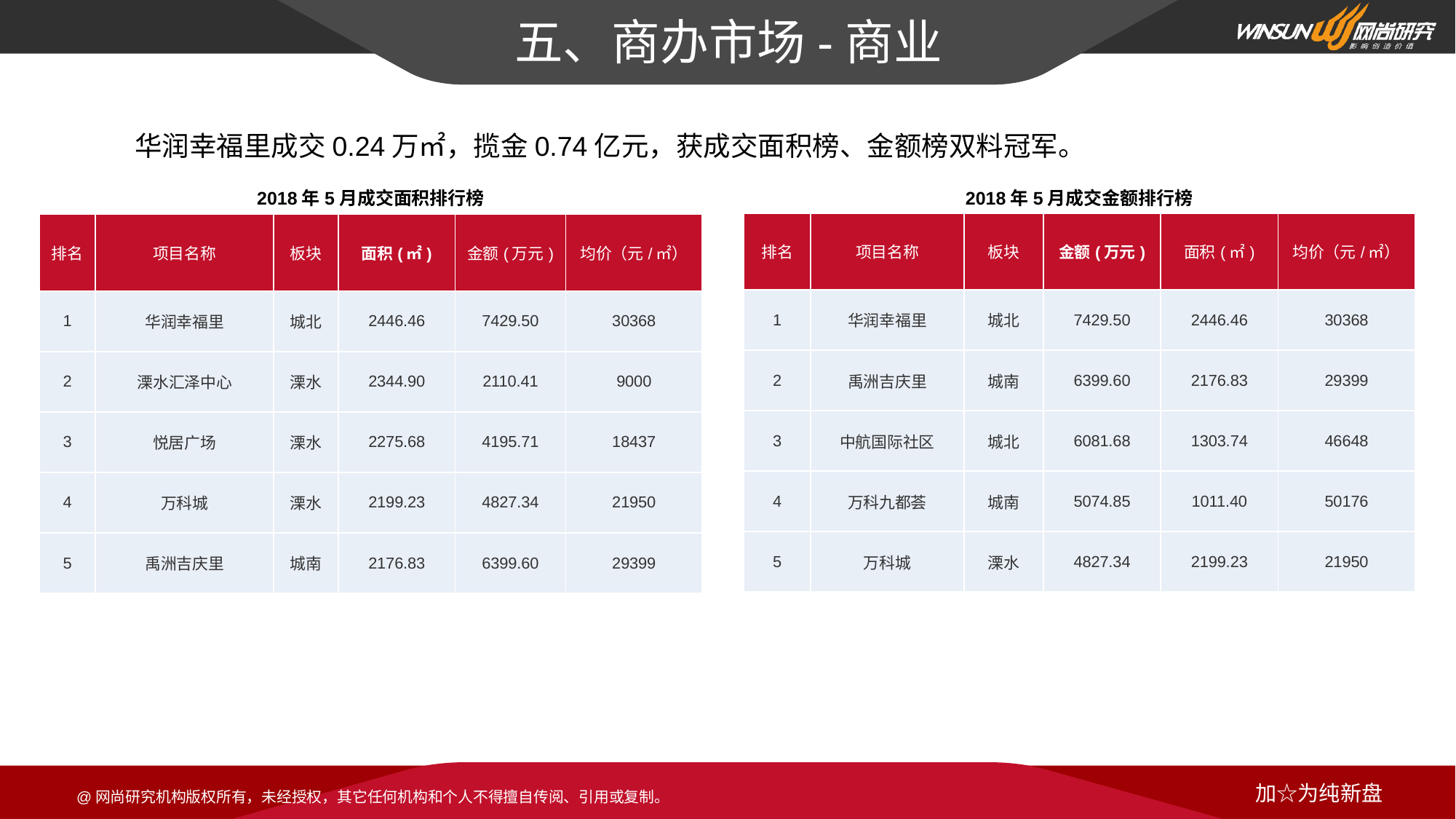

# 五、商办市场-商业
华润幸福里成交0.24万㎡，揽金0.74亿元，获成交面积榜、金额榜双料冠军。
2018年5月成交面积排行榜
2018年5月成交金额排行榜
| 排名 | 项目名称 | 板块 | 金额(万元) | 面积(㎡) | 均价（元/㎡） |
| --- | --- | --- | --- | --- | --- |
| 1 | 华润幸福里 | 城北 | 7429.50 | 2446.46 | 30368 |
| 2 | 禹洲吉庆里 | 城南 | 6399.60 | 2176.83 | 29399 |
| 3 | 中航国际社区 | 城北 | 6081.68 | 1303.74 | 46648 |
| 4 | 万科九都荟 | 城南 | 5074.85 | 1011.40 | 50176 |
| 5 | 万科城 | 溧水 | 4827.34 | 2199.23 | 21950 |
| 排名 | 项目名称 | 板块 | 面积(㎡) | 金额(万元) | 均价（元/㎡） |
| --- | --- | --- | --- | --- | --- |
| 1 | 华润幸福里 | 城北 | 2446.46 | 7429.50 | 30368 |
| 2 | 溧水汇泽中心 | 溧水 | 2344.90 | 2110.41 | 9000 |
| 3 | 悦居广场 | 溧水 | 2275.68 | 4195.71 | 18437 |
| 4 | 万科城 | 溧水 | 2199.23 | 4827.34 | 21950 |
| 5 | 禹洲吉庆里 | 城南 | 2176.83 | 6399.60 | 29399 |

加☆为纯新盘